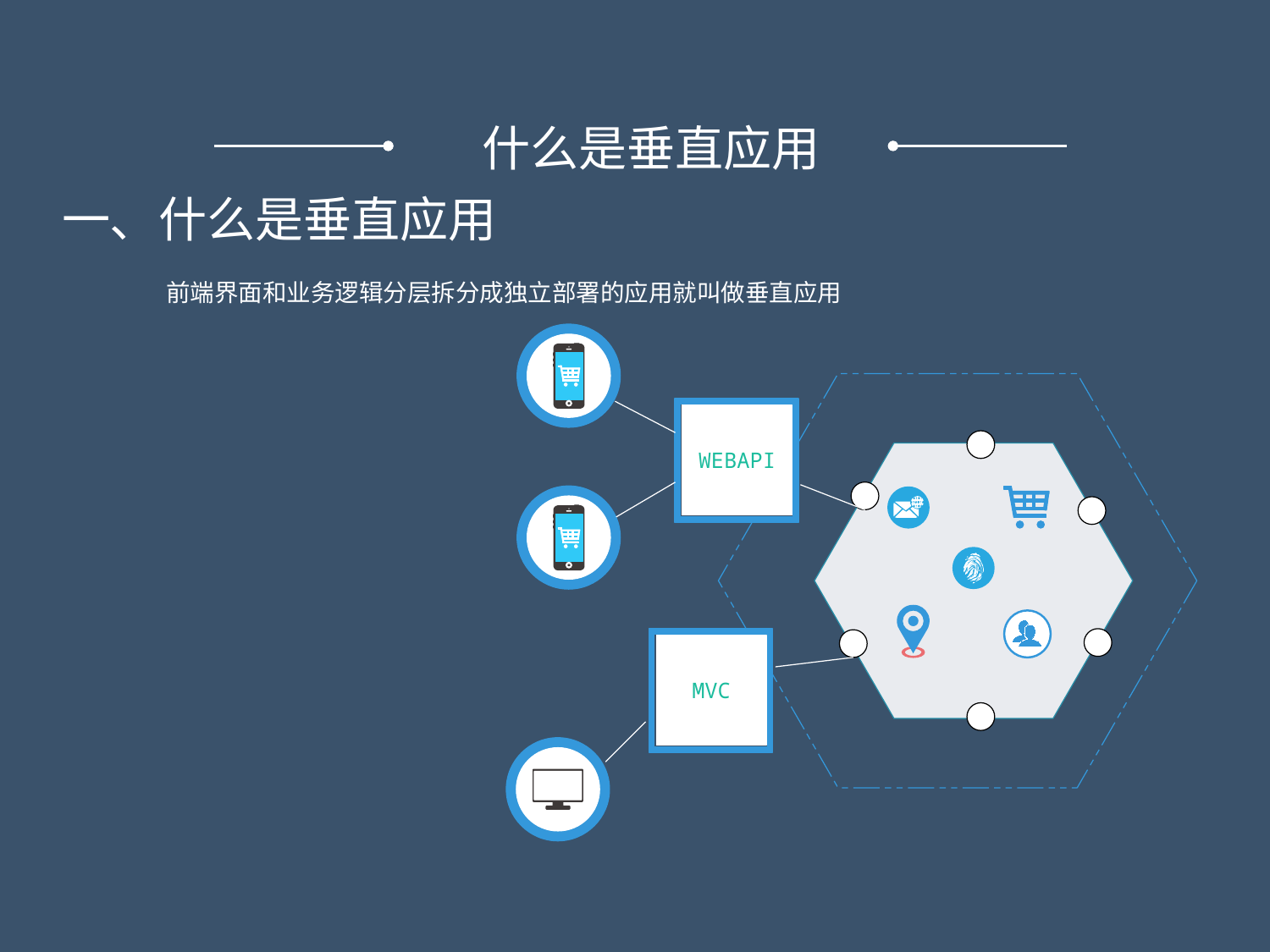

什么是垂直应用

一、什么是垂直应用
前端界面和业务逻辑分层拆分成独立部署的应用就叫做垂直应用

WEBAPI

MVC